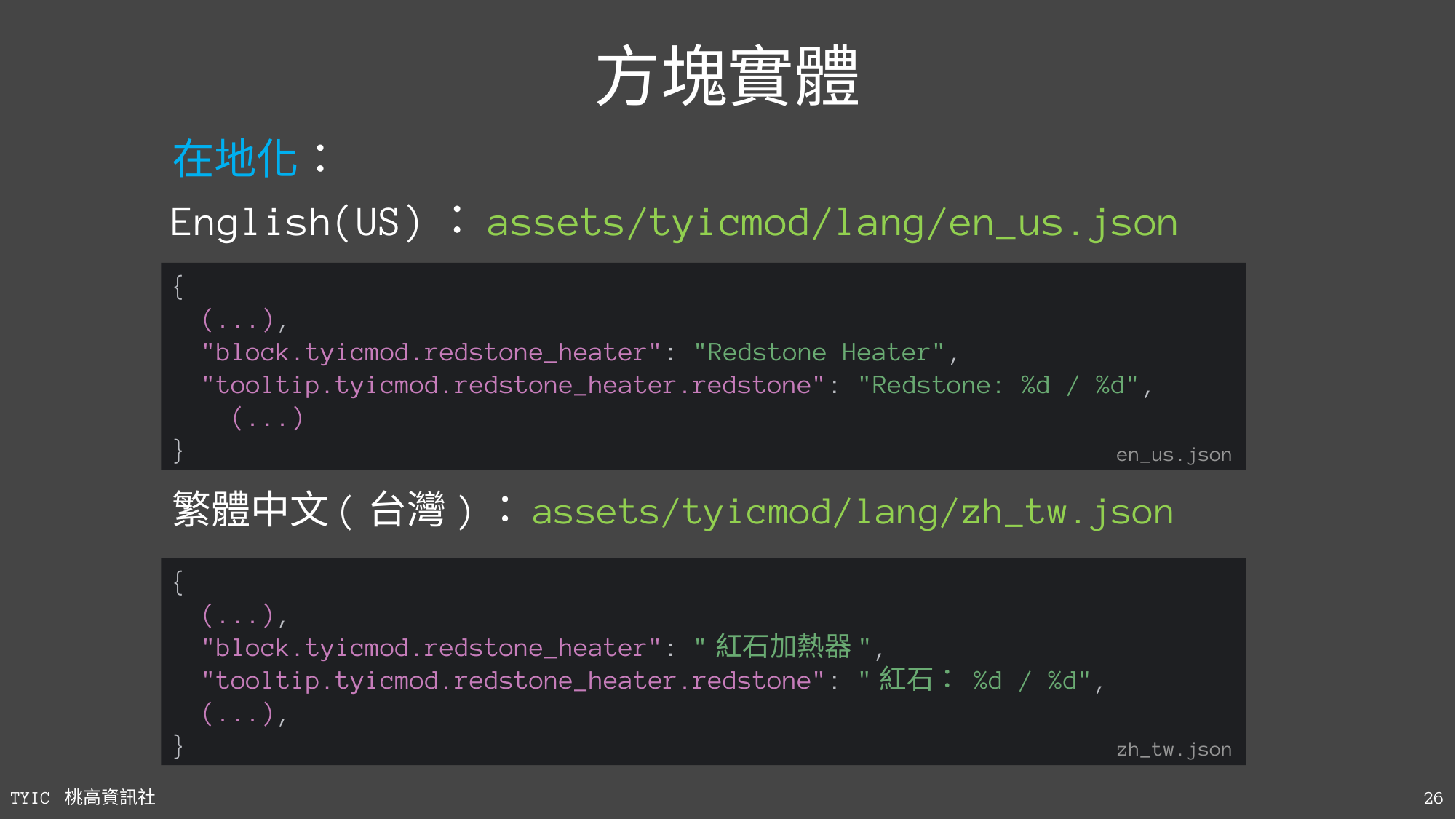

# 方塊實體
在地化：
English(US)：assets/tyicmod/lang/en_us.json
{
  (...),
  "block.tyicmod.redstone_heater": "Redstone Heater",
  "tooltip.tyicmod.redstone_heater.redstone": "Redstone: %d / %d",
    (...)
}
en_us.json
繁體中文(台灣)：assets/tyicmod/lang/zh_tw.json
{
  (...),
  "block.tyicmod.redstone_heater": "紅石加熱器",
  "tooltip.tyicmod.redstone_heater.redstone": "紅石： %d / %d",
  (...),
}
zh_tw.json